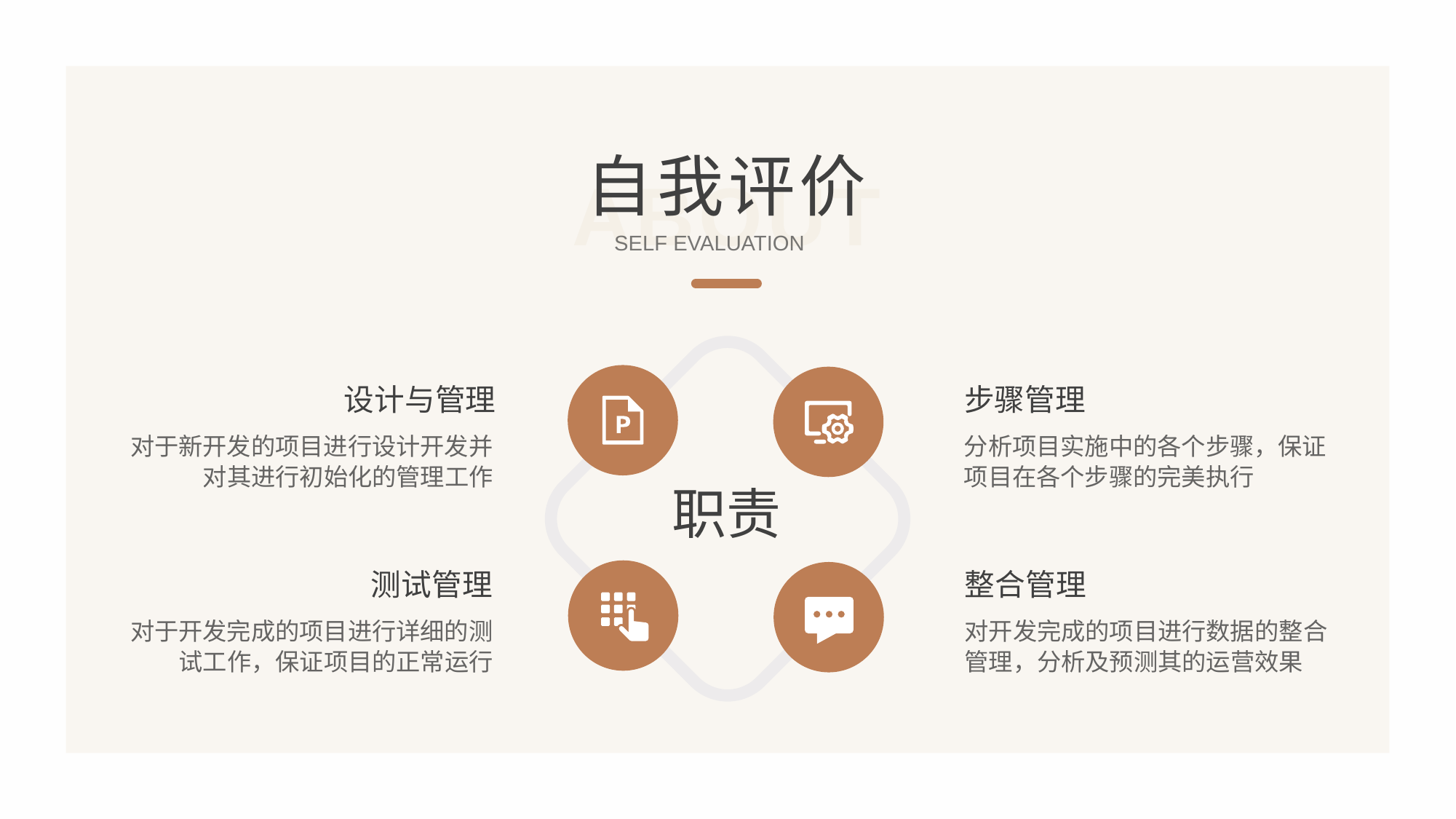

自我评价
ABOUT
SELF EVALUATION

设计与管理
对于新开发的项目进行设计开发并对其进行初始化的管理工作
步骤管理
分析项目实施中的各个步骤，保证项目在各个步骤的完美执行
职责
测试管理
对于开发完成的项目进行详细的测试工作，保证项目的正常运行
整合管理
对开发完成的项目进行数据的整合管理，分析及预测其的运营效果